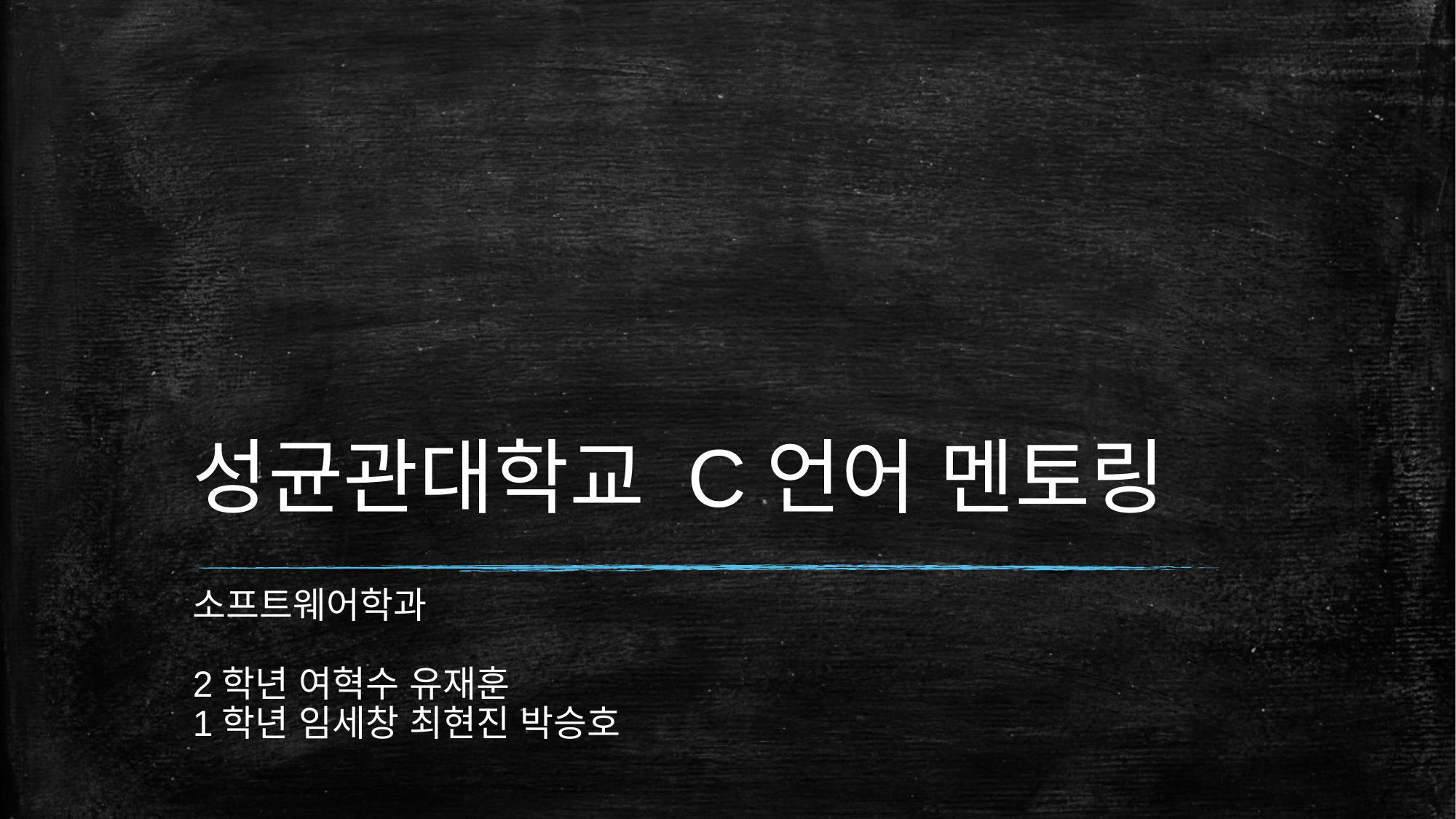

# 성균관대학교 C언어 멘토링
소프트웨어학과

2학년 여혁수 유재훈
1학년 임세창 최현진 박승호